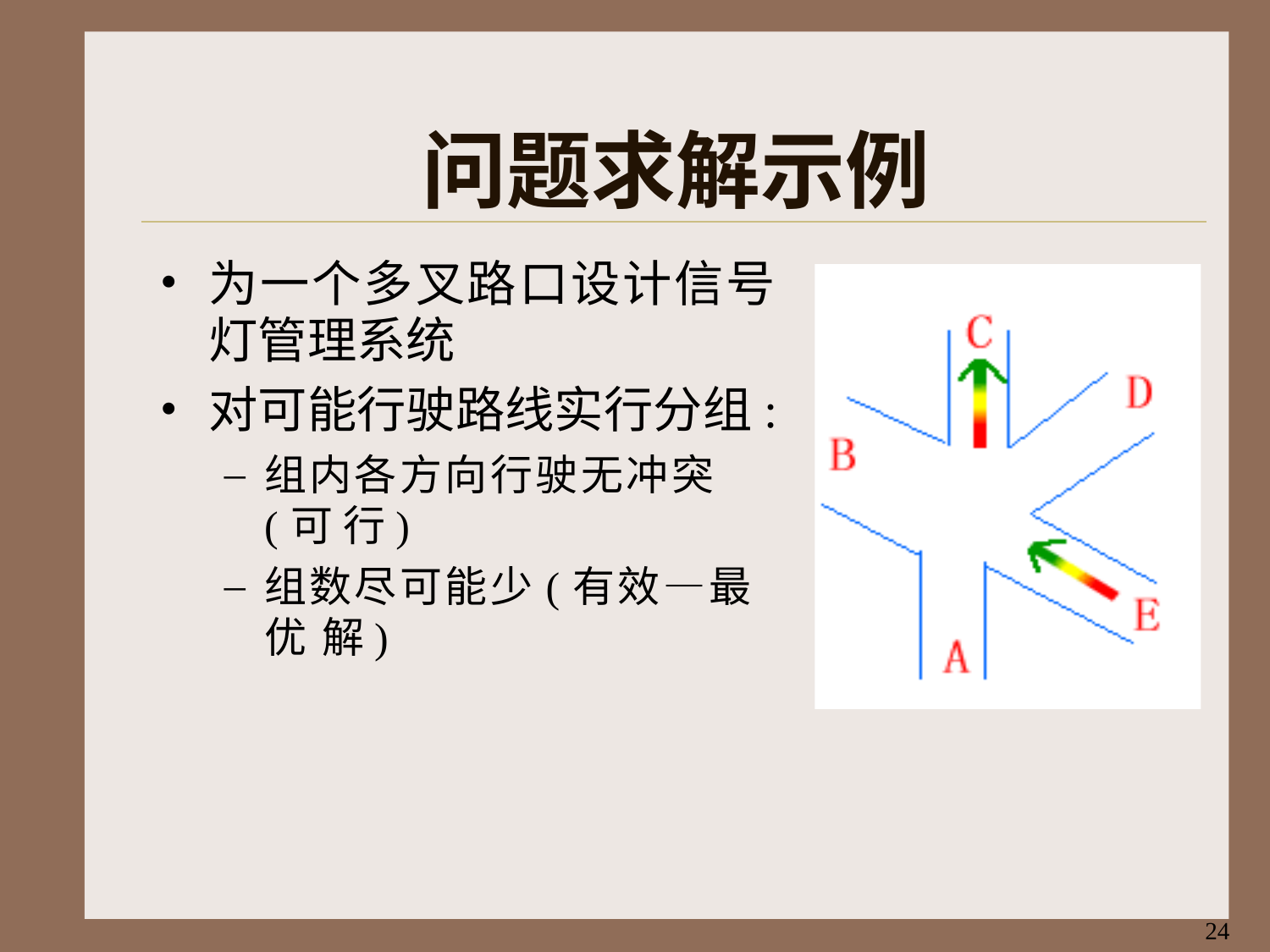

# 问题求解示例

为一个多叉路口设计信号 灯管理系统
对可能行驶路线实行分组:
组内各方向行驶无冲突(可 行)
组数尽可能少(有效—最优 解)

24